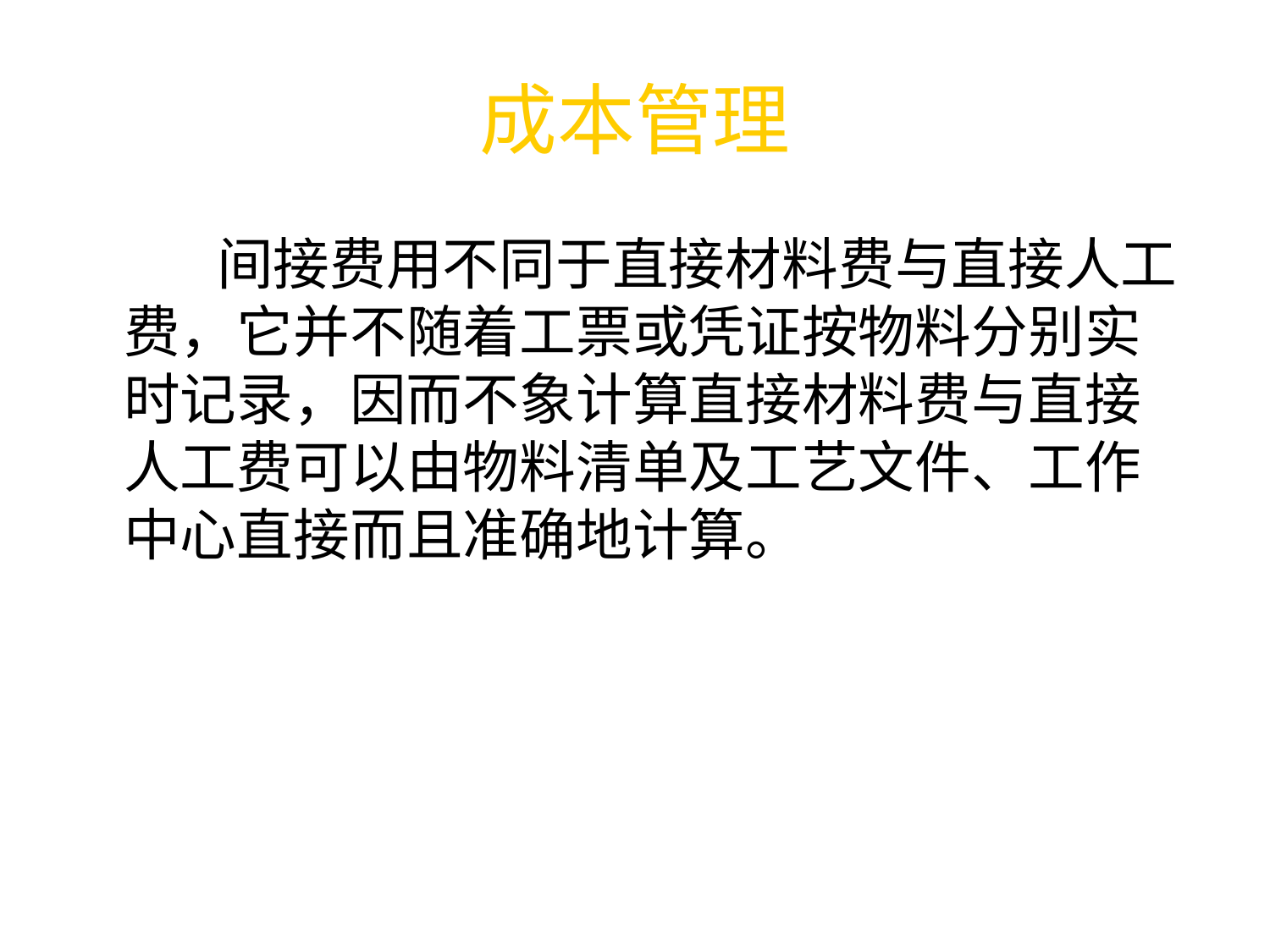

# 成本管理
          间接费用不同于直接材料费与直接人工费，它并不随着工票或凭证按物料分别实时记录，因而不象计算直接材料费与直接人工费可以由物料清单及工艺文件、工作中心直接而且准确地计算。